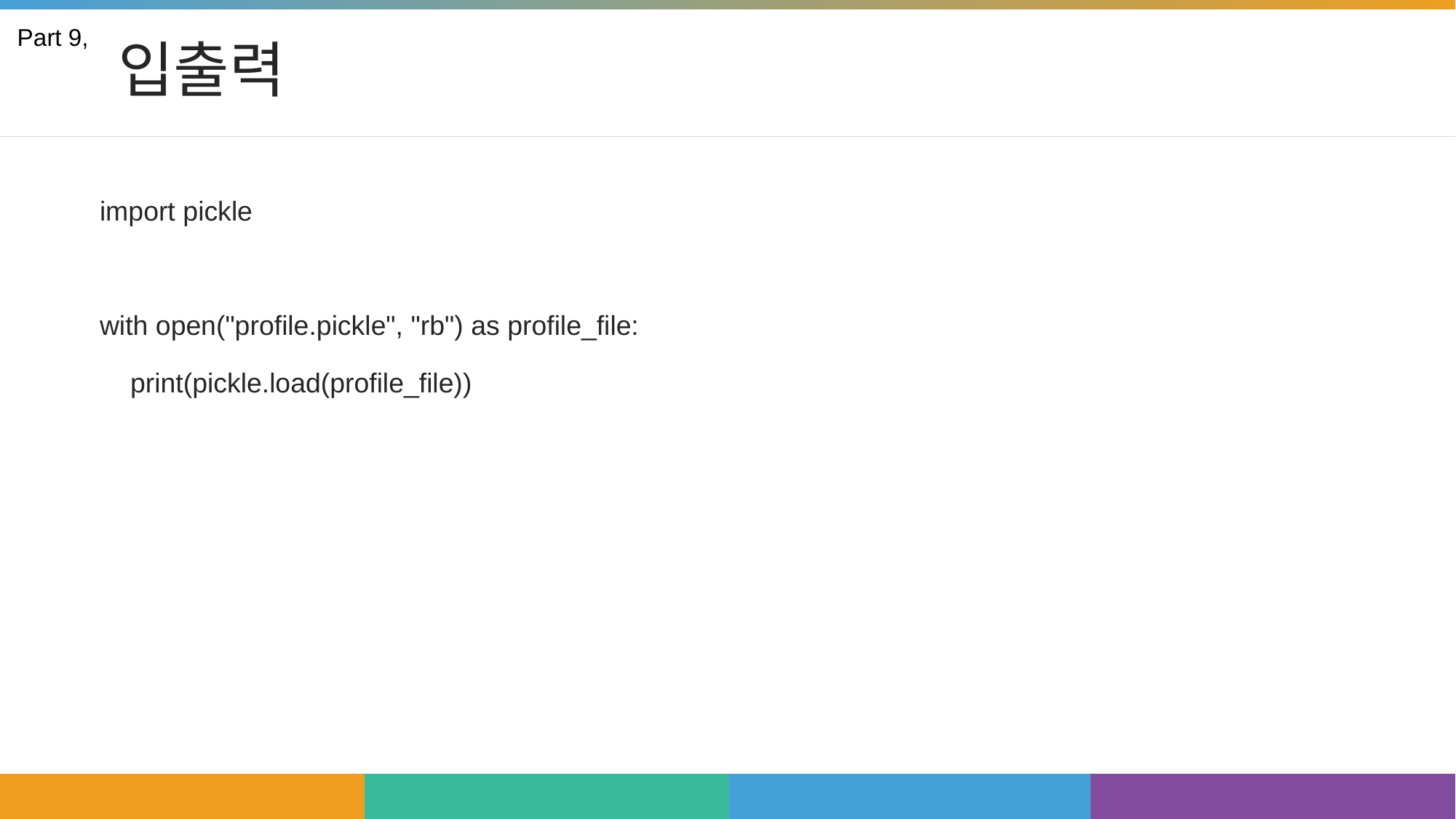

# 입출력
Part 9,
import pickle

with open("profile.pickle", "rb") as profile_file:
    print(pickle.load(profile_file))